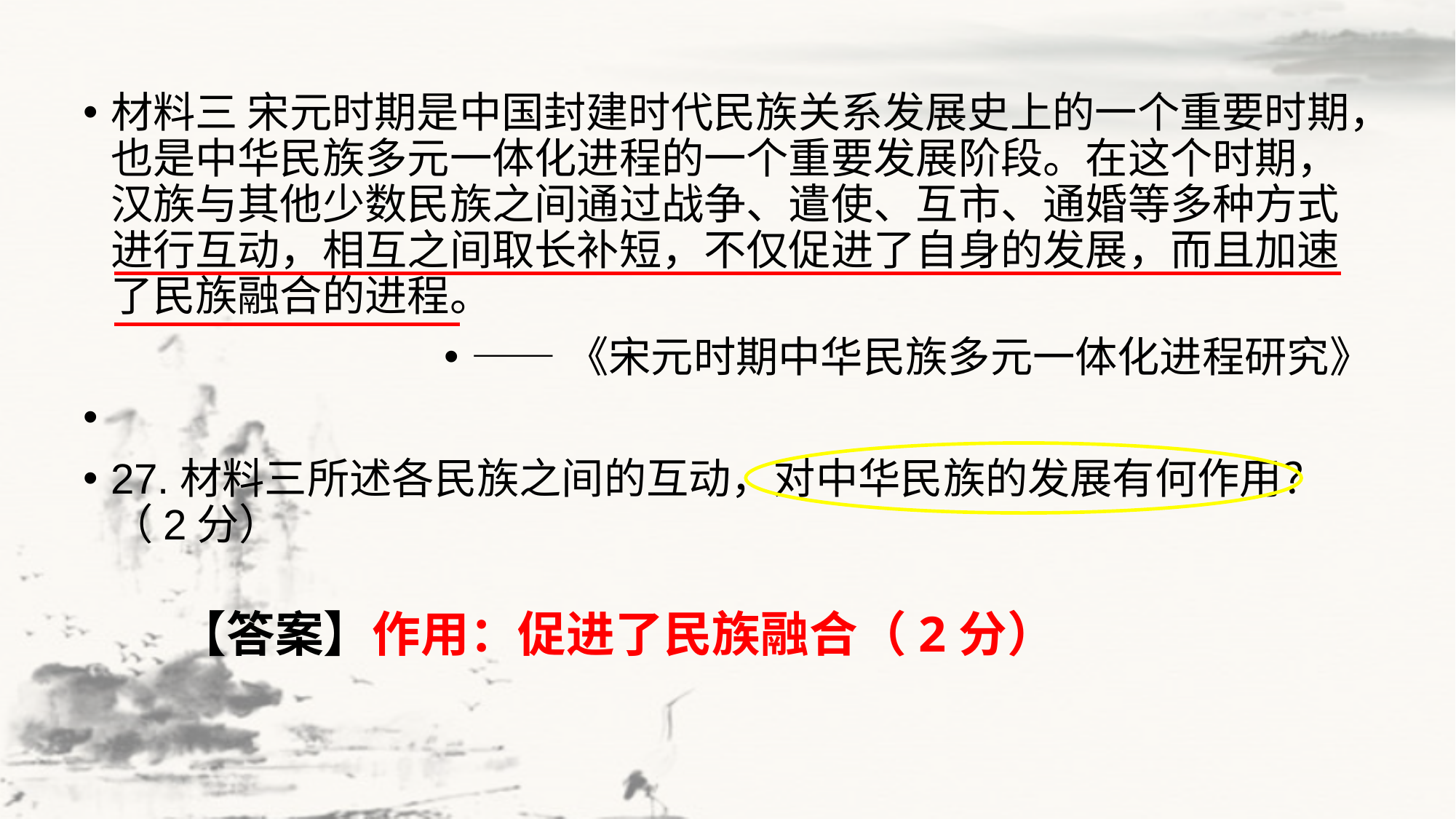

材料三 宋元时期是中国封建时代民族关系发展史上的一个重要时期，也是中华民族多元一体化进程的一个重要发展阶段。在这个时期，汉族与其他少数民族之间通过战争、遣使、互市、通婚等多种方式进行互动，相互之间取长补短，不仅促进了自身的发展，而且加速了民族融合的进程。
——《宋元时期中华民族多元一体化进程研究》

27.材料三所述各民族之间的互动，对中华民族的发展有何作用？（2分）

【答案】作用：促进了民族融合（2分）